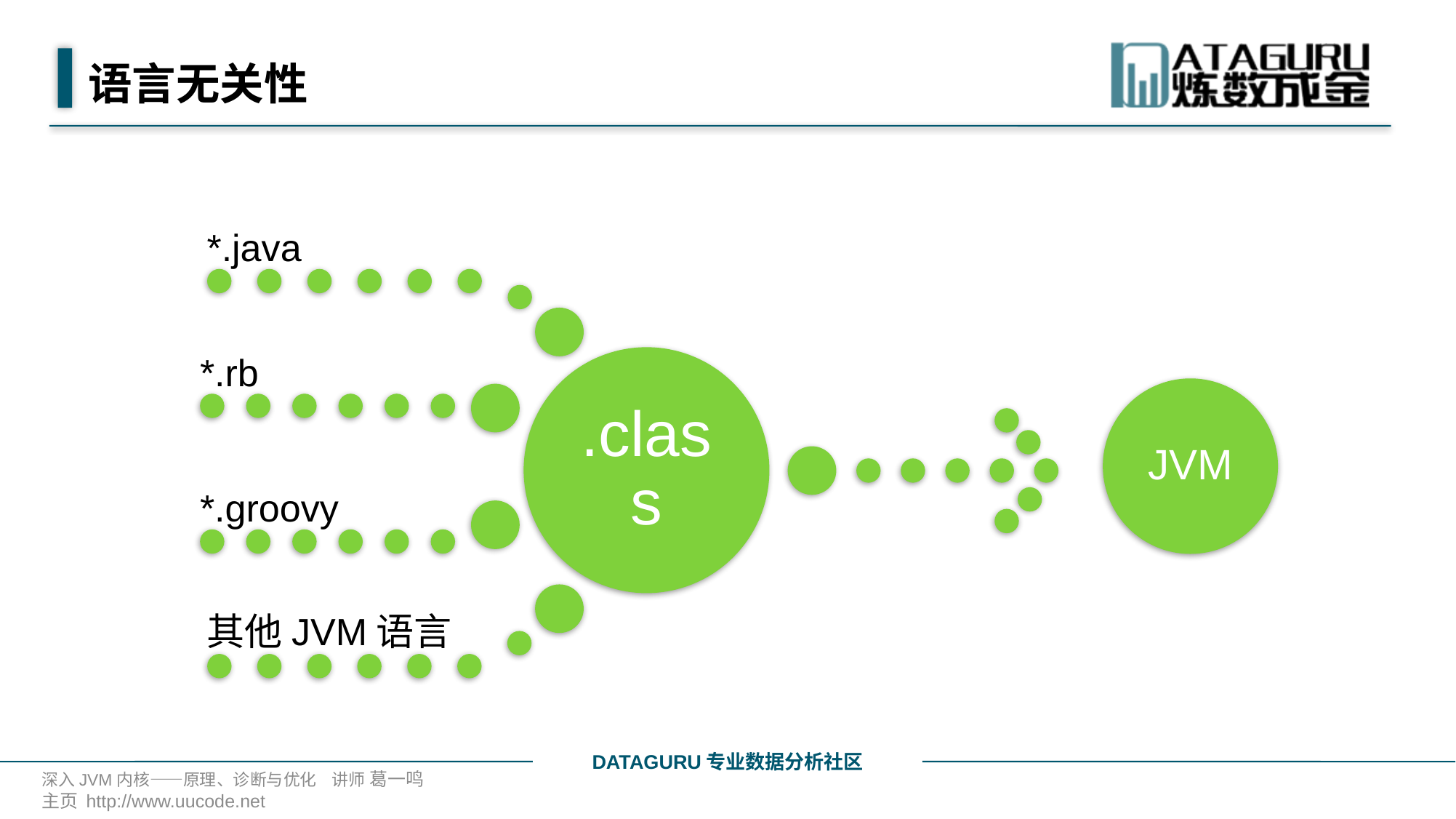

# 语言无关性
.class
*.java
*.rb
*.groovy
其他JVM语言

JVM